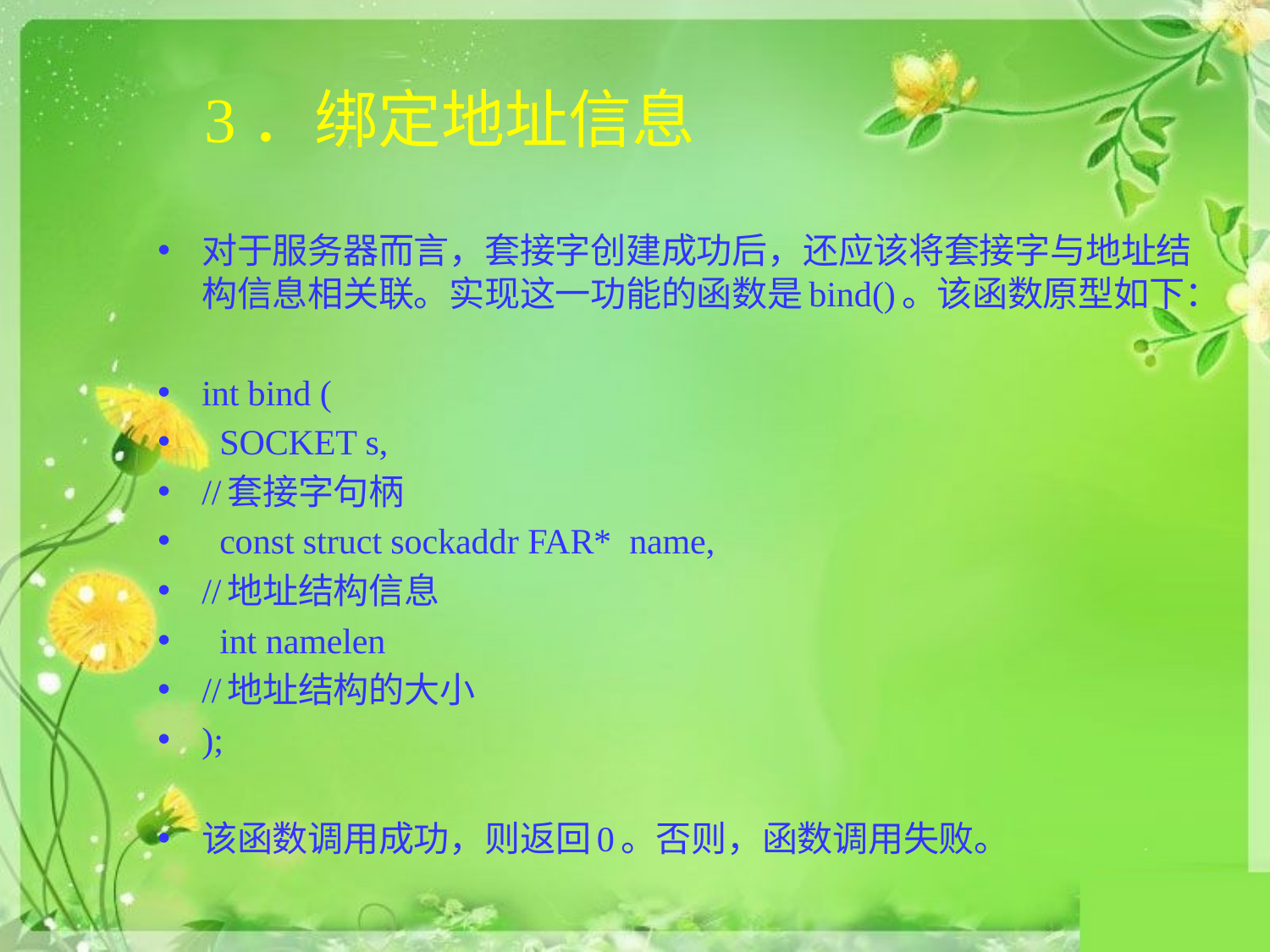

# 3．绑定地址信息
对于服务器而言，套接字创建成功后，还应该将套接字与地址结构信息相关联。实现这一功能的函数是bind()。该函数原型如下：

int bind (
  SOCKET s,
//套接字句柄
  const struct sockaddr FAR*  name,
//地址结构信息
  int namelen
//地址结构的大小
);

该函数调用成功，则返回0。否则，函数调用失败。